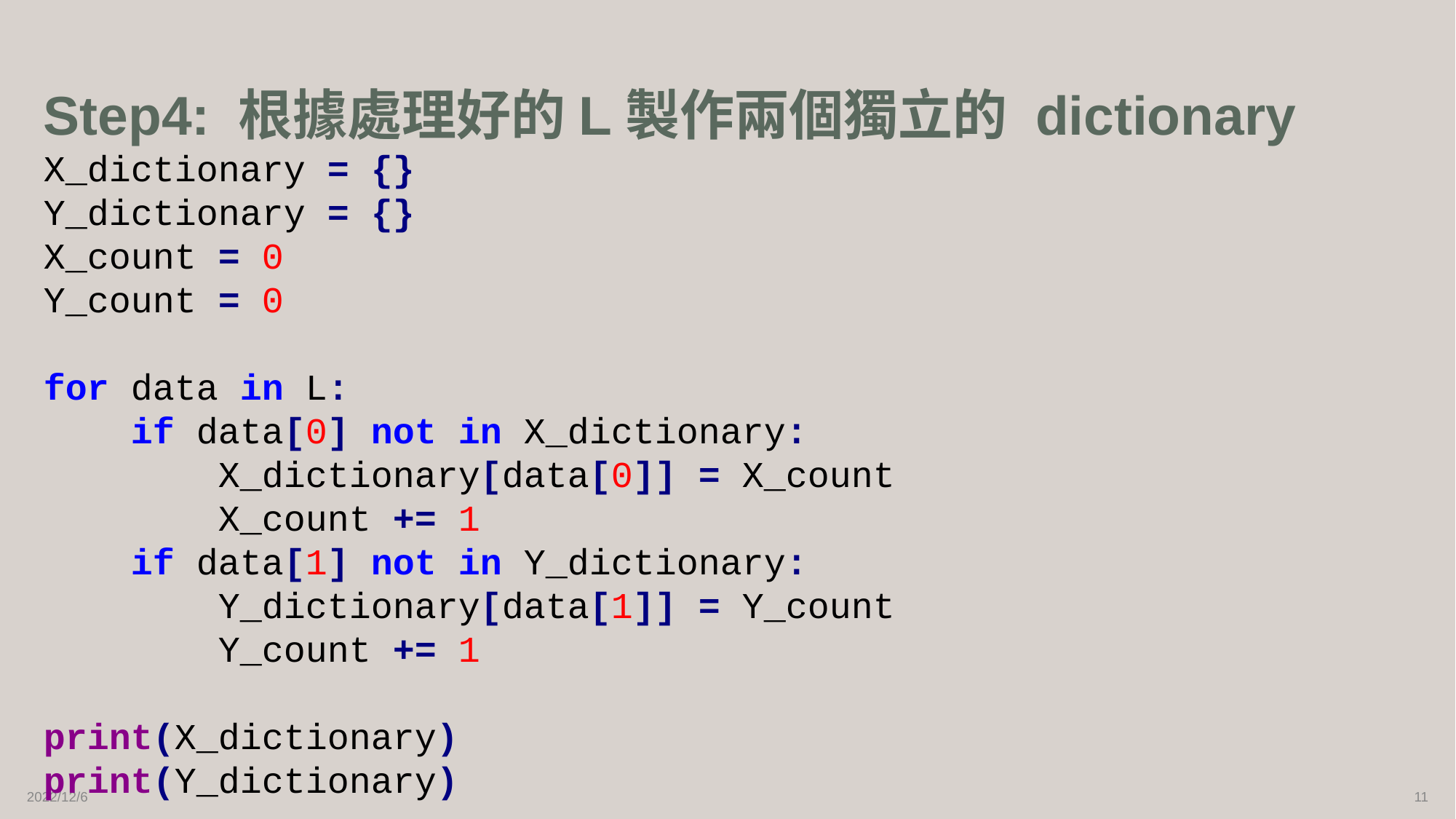

# Step4: 根據處理好的L製作兩個獨立的 dictionary
X_dictionary = {}
Y_dictionary = {}
X_count = 0
Y_count = 0

for data in L:
    if data[0] not in X_dictionary:
        X_dictionary[data[0]] = X_count
        X_count += 1
    if data[1] not in Y_dictionary:
        Y_dictionary[data[1]] = Y_count
        Y_count += 1

print(X_dictionary)
print(Y_dictionary)
2022/12/6
11